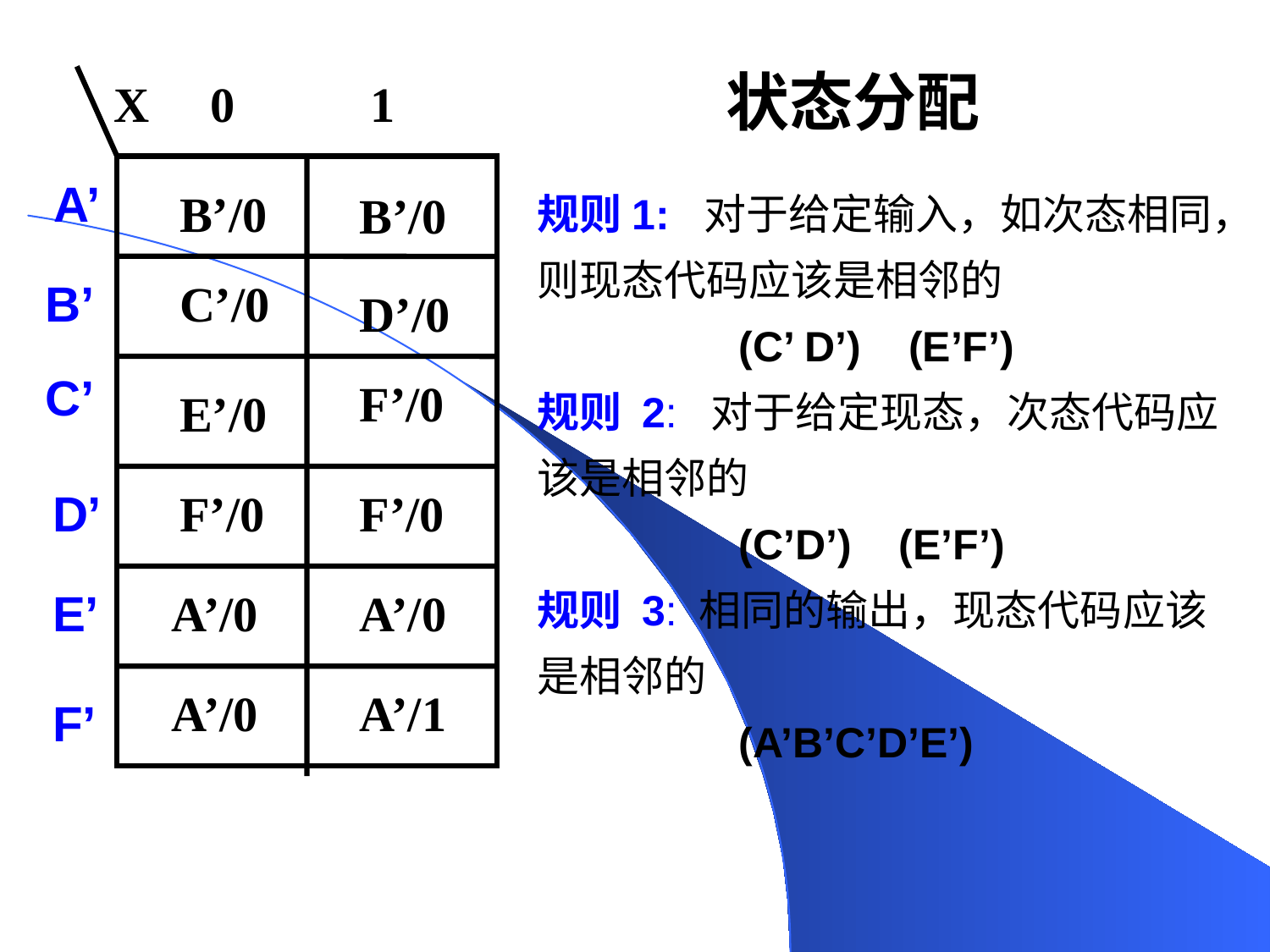

状态分配

  X     0           1

A’
规则1:  对于给定输入，如次态相同，则现态代码应该是相邻的
                 (C’ D’)    (E’F’)
规则 2:  对于给定现态，次态代码应该是相邻的
                 (C’D’)    (E’F’)
规则 3: 相同的输出，现态代码应该是相邻的
                 (A’B’C’D’E’)
B’/0
B’/0

B’
C’/0
D’/0

C’
F’/0
E’/0

D’
F’/0
F’/0

E’
A’/0
A’/0

A’/0
A’/1
F’